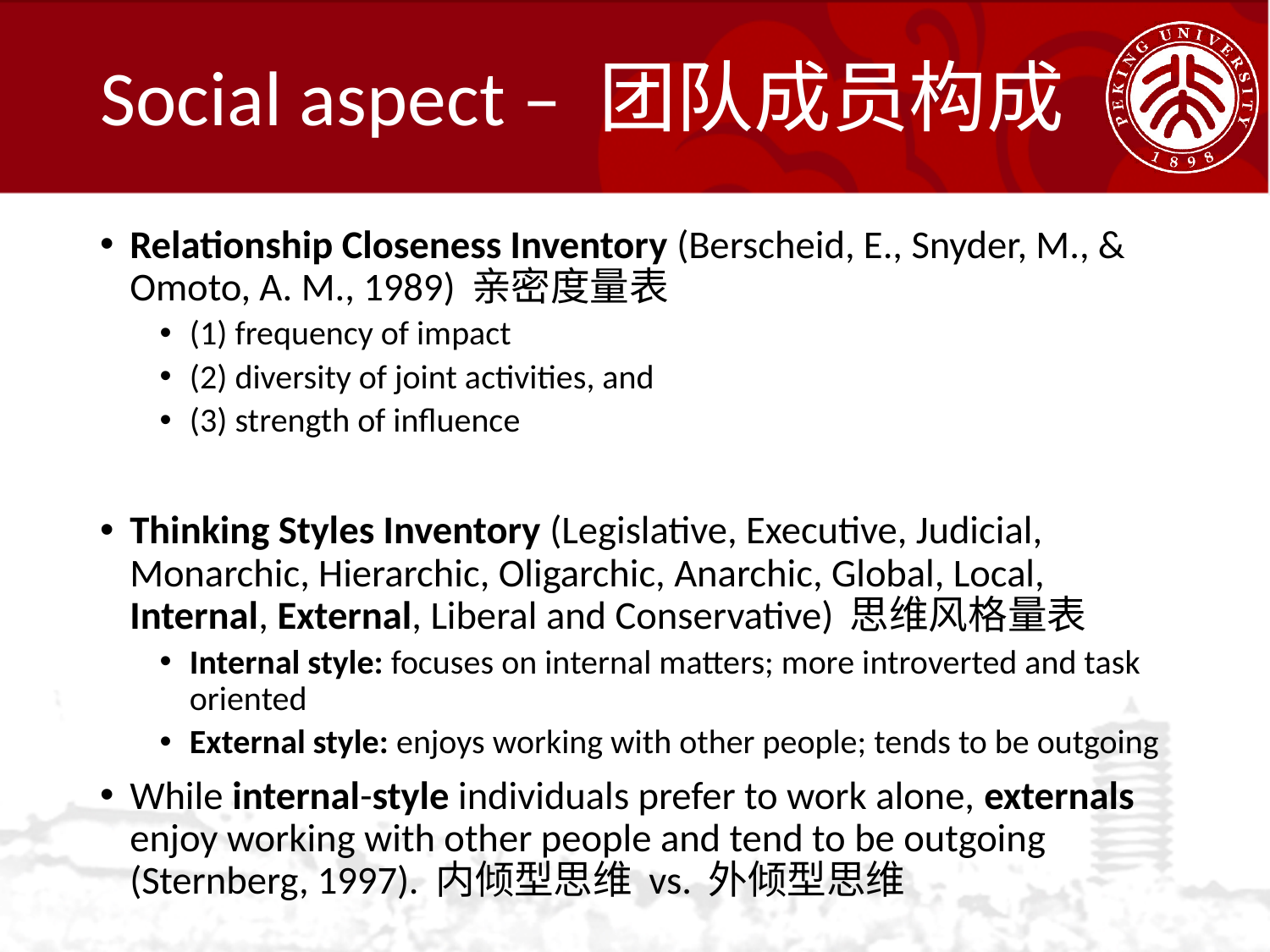

# Social aspect – 团队成员构成
Relationship Closeness Inventory (Berscheid, E., Snyder, M., & Omoto, A. M., 1989) 亲密度量表
(1) frequency of impact
(2) diversity of joint activities, and
(3) strength of influence

Thinking Styles Inventory (Legislative, Executive, Judicial, Monarchic, Hierarchic, Oligarchic, Anarchic, Global, Local, Internal, External, Liberal and Conservative) 思维风格量表
Internal style: focuses on internal matters; more introverted and task oriented
External style: enjoys working with other people; tends to be outgoing
While internal-style individuals prefer to work alone, externals enjoy working with other people and tend to be outgoing (Sternberg, 1997). 内倾型思维 vs. 外倾型思维